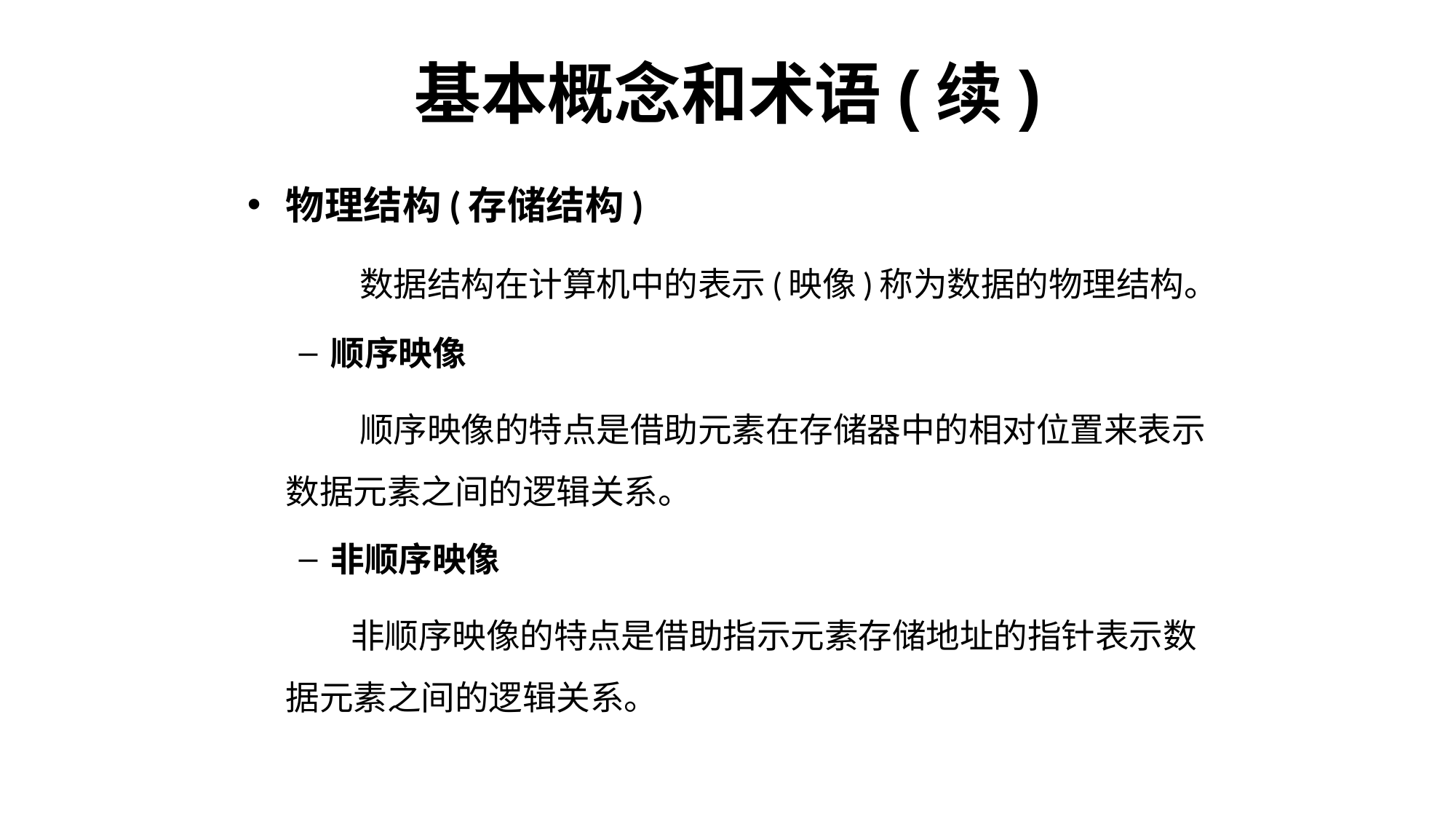

# 基本概念和术语(续)
物理结构(存储结构)
            数据结构在计算机中的表示(映像)称为数据的物理结构。
顺序映像
            顺序映像的特点是借助元素在存储器中的相对位置来表示数据元素之间的逻辑关系。
非顺序映像
           非顺序映像的特点是借助指示元素存储地址的指针表示数据元素之间的逻辑关系。